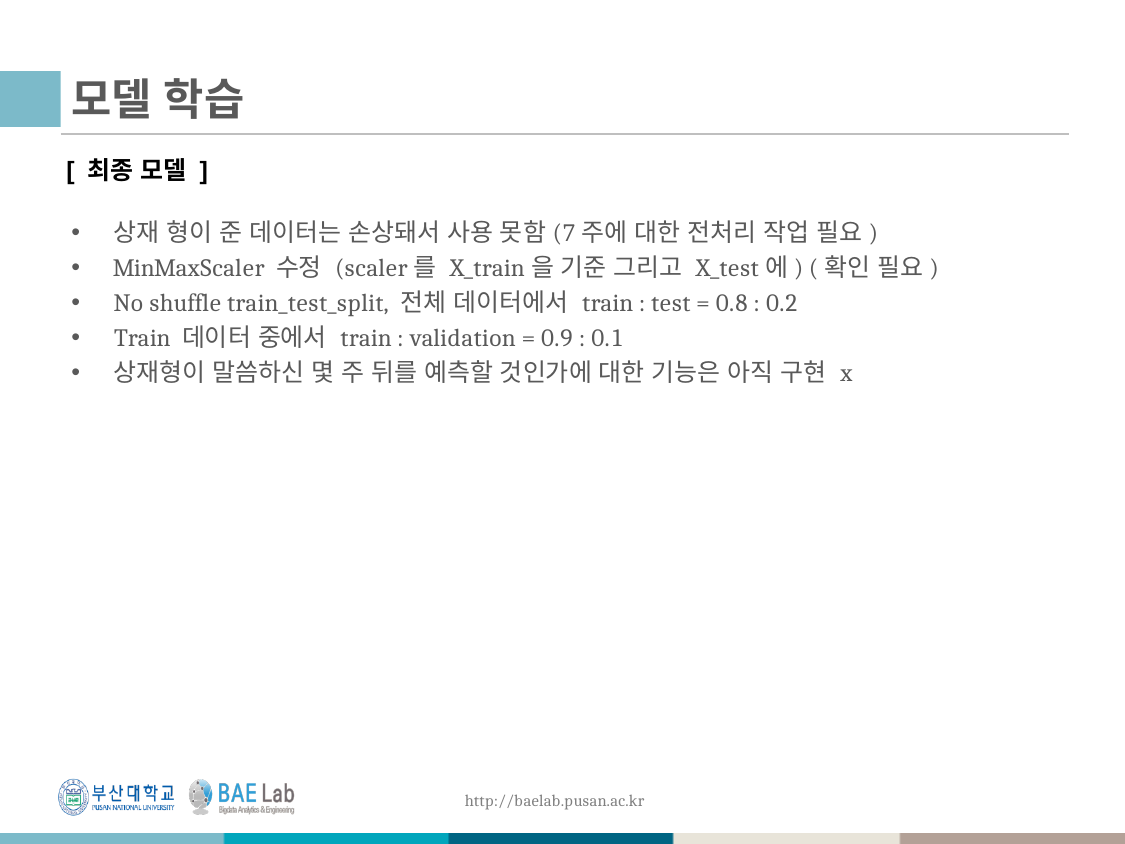

# 모델 학습
[ 최종 모델 ]
상재 형이 준 데이터는 손상돼서 사용 못함(7주에 대한 전처리 작업 필요)
MinMaxScaler 수정 (scaler를 X_train을 기준 그리고 X_test에) (확인 필요)
No shuffle train_test_split, 전체 데이터에서 train : test = 0.8 : 0.2
Train 데이터 중에서 train : validation = 0.9 : 0.1
상재형이 말씀하신 몇 주 뒤를 예측할 것인가에 대한 기능은 아직 구현 x